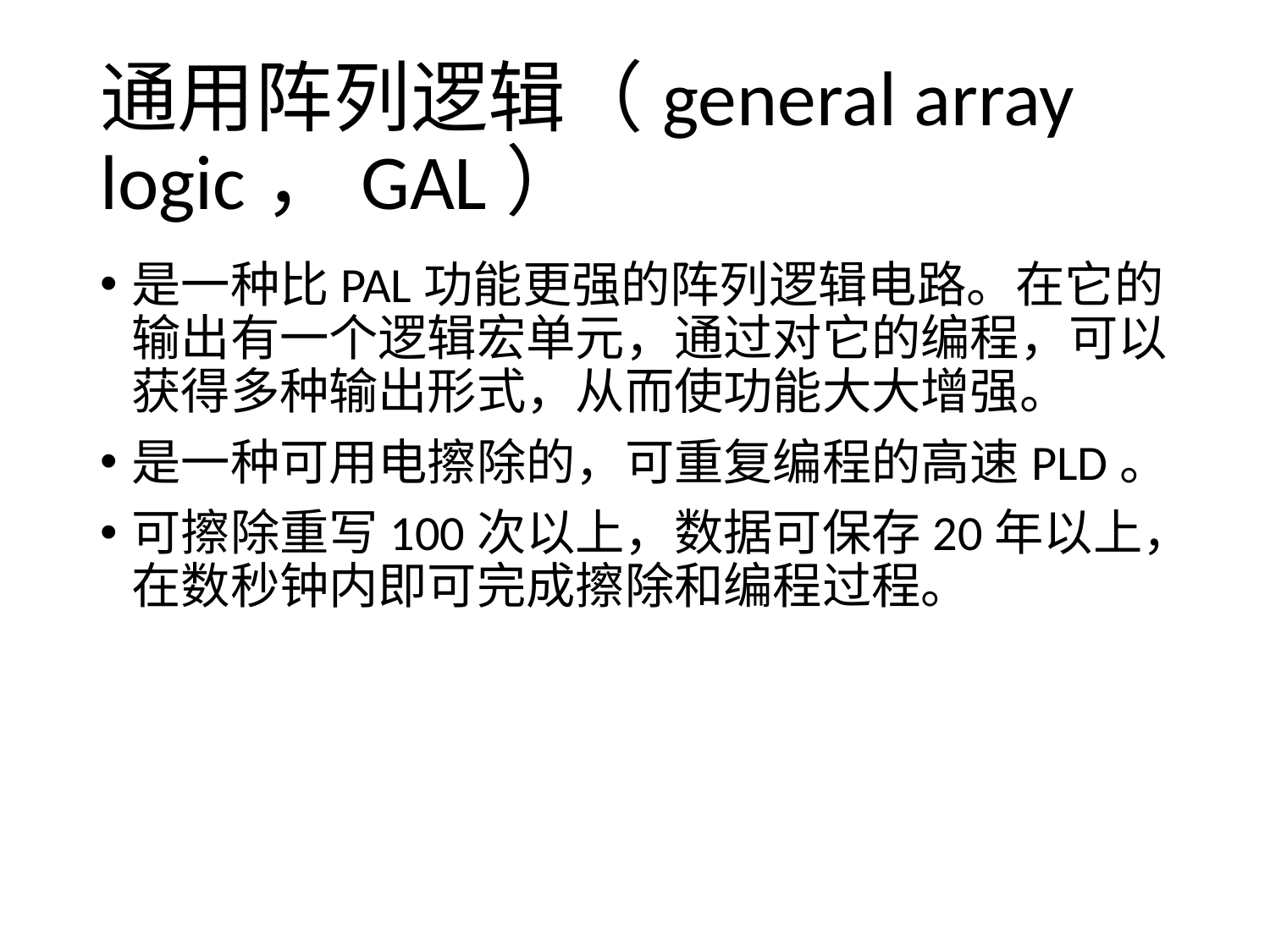

# 通用阵列逻辑（general array logic，GAL）
是一种比PAL功能更强的阵列逻辑电路。在它的输出有一个逻辑宏单元，通过对它的编程，可以获得多种输出形式，从而使功能大大增强。
是一种可用电擦除的，可重复编程的高速PLD。
可擦除重写100次以上，数据可保存20年以上，在数秒钟内即可完成擦除和编程过程。